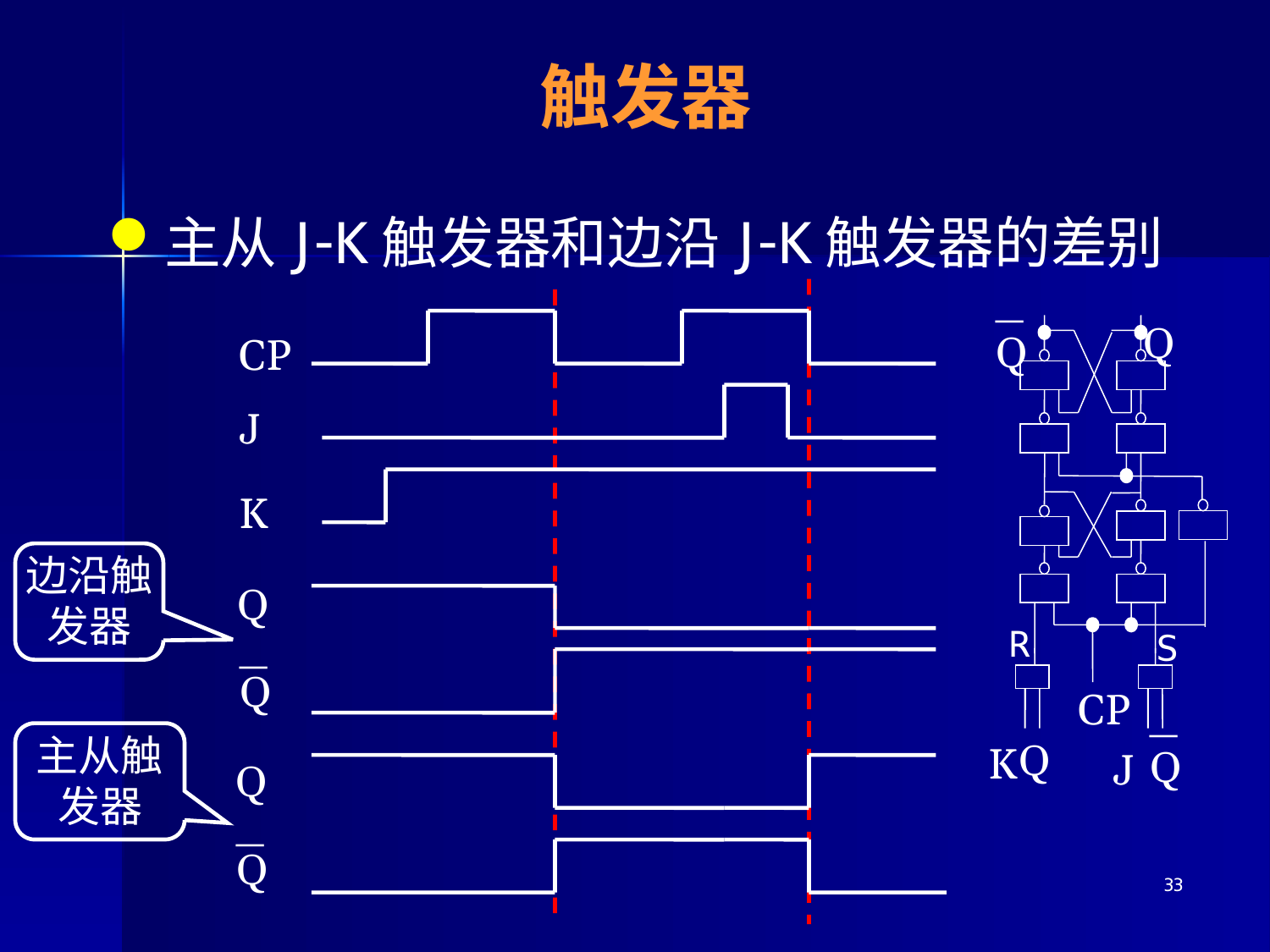

# 触发器
主从J-K触发器和边沿J-K触发器的差别
_
Q
Q

CP
R
S

Q
K

_
Q

J

CP

J

K

边沿触发器

Q
_
Q
主从触发器

Q
_
Q
33